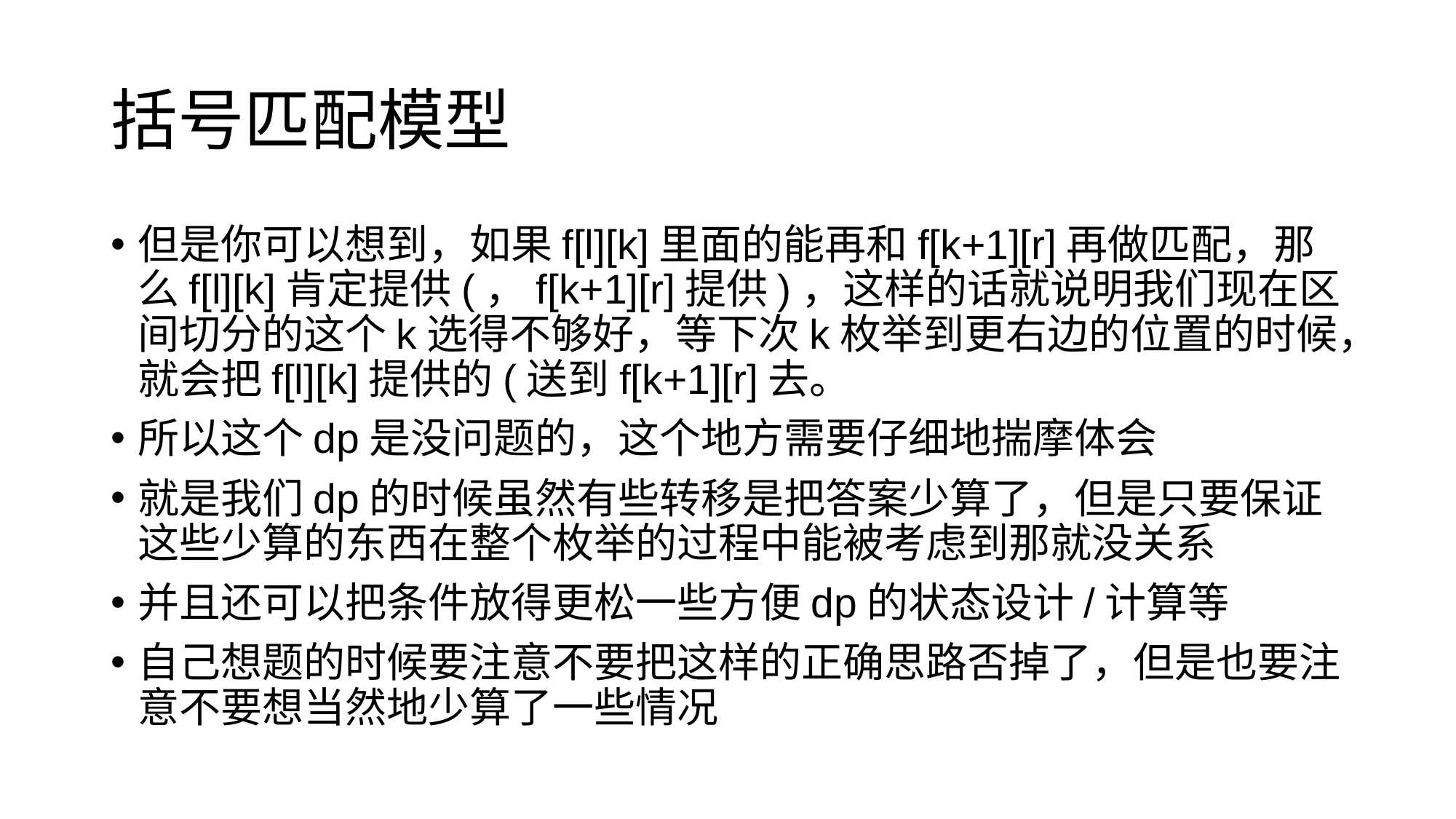

# 括号匹配模型
但是你可以想到，如果f[l][k]里面的能再和f[k+1][r]再做匹配，那么f[l][k]肯定提供(，f[k+1][r]提供)，这样的话就说明我们现在区间切分的这个k选得不够好，等下次k枚举到更右边的位置的时候，就会把f[l][k]提供的(送到f[k+1][r]去。
所以这个dp是没问题的，这个地方需要仔细地揣摩体会
就是我们dp的时候虽然有些转移是把答案少算了，但是只要保证这些少算的东西在整个枚举的过程中能被考虑到那就没关系
并且还可以把条件放得更松一些方便dp的状态设计/计算等
自己想题的时候要注意不要把这样的正确思路否掉了，但是也要注意不要想当然地少算了一些情况